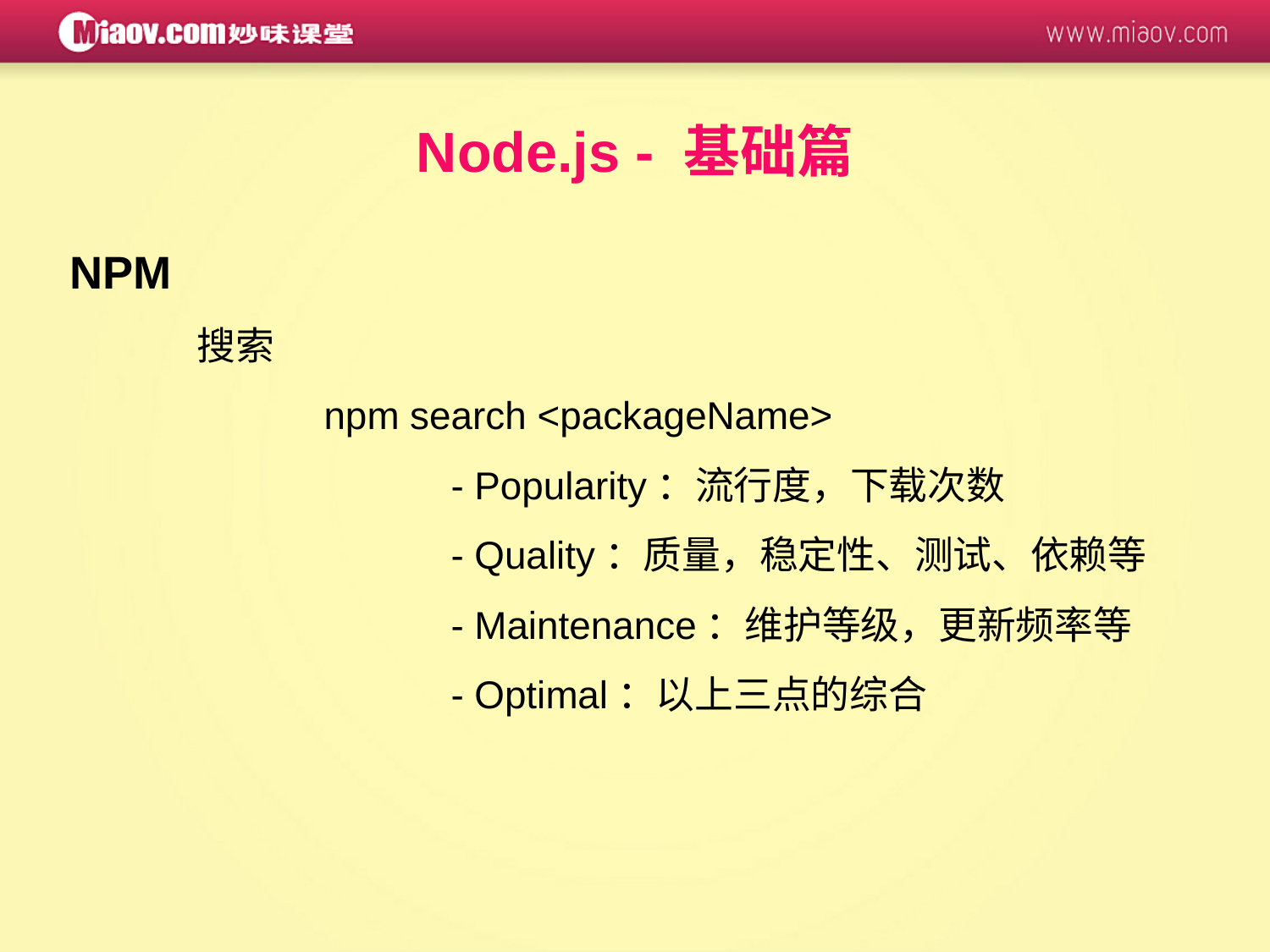

Node.js - 基础篇
NPM
	搜索
		npm search <packageName>
			- Popularity：流行度，下载次数
			- Quality：质量，稳定性、测试、依赖等
			- Maintenance：维护等级，更新频率等
			- Optimal：以上三点的综合